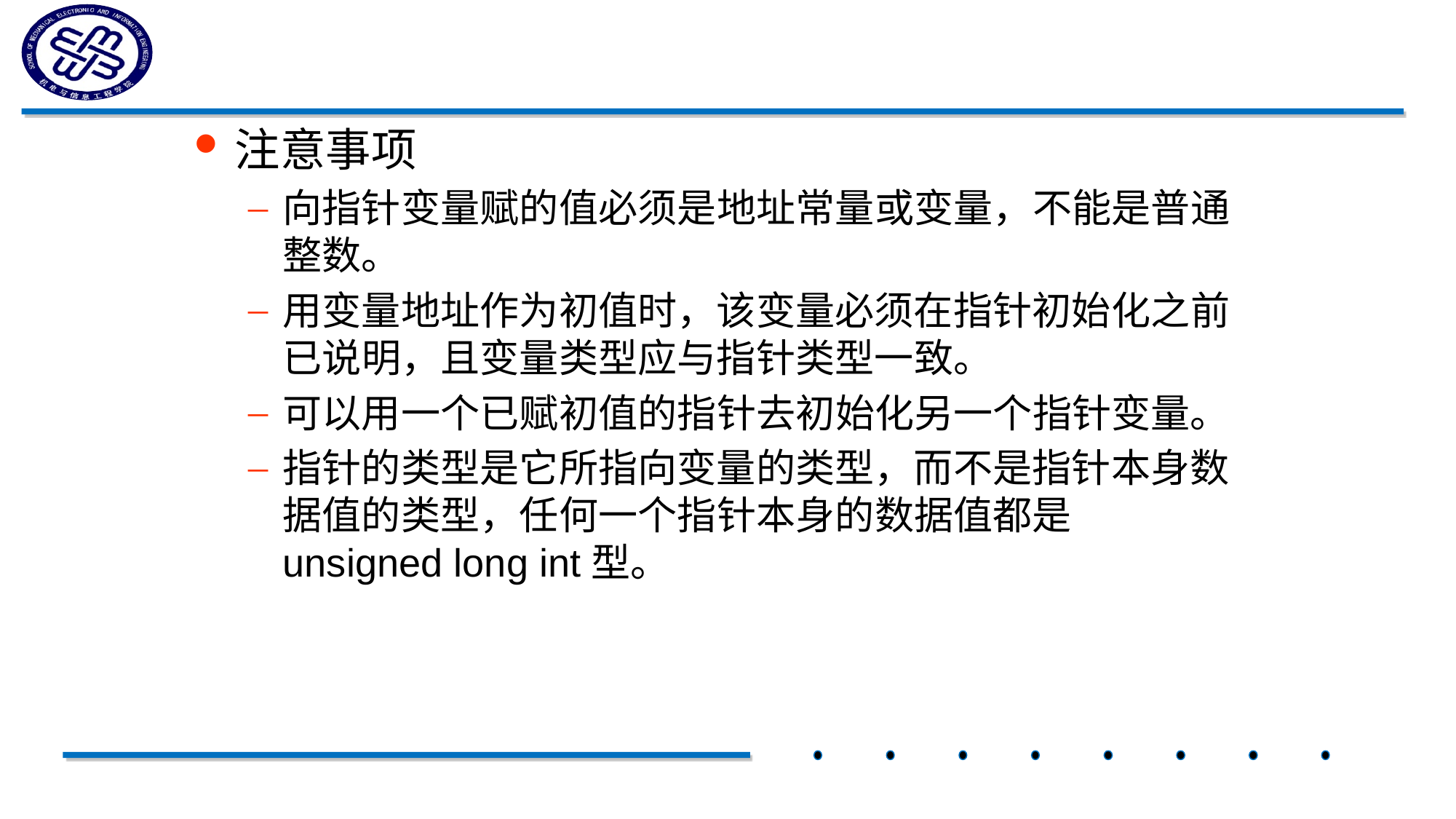

#
注意事项
向指针变量赋的值必须是地址常量或变量，不能是普通整数。
用变量地址作为初值时，该变量必须在指针初始化之前已说明，且变量类型应与指针类型一致。
可以用一个已赋初值的指针去初始化另一个指针变量。
指针的类型是它所指向变量的类型，而不是指针本身数据值的类型，任何一个指针本身的数据值都是unsigned long int型。